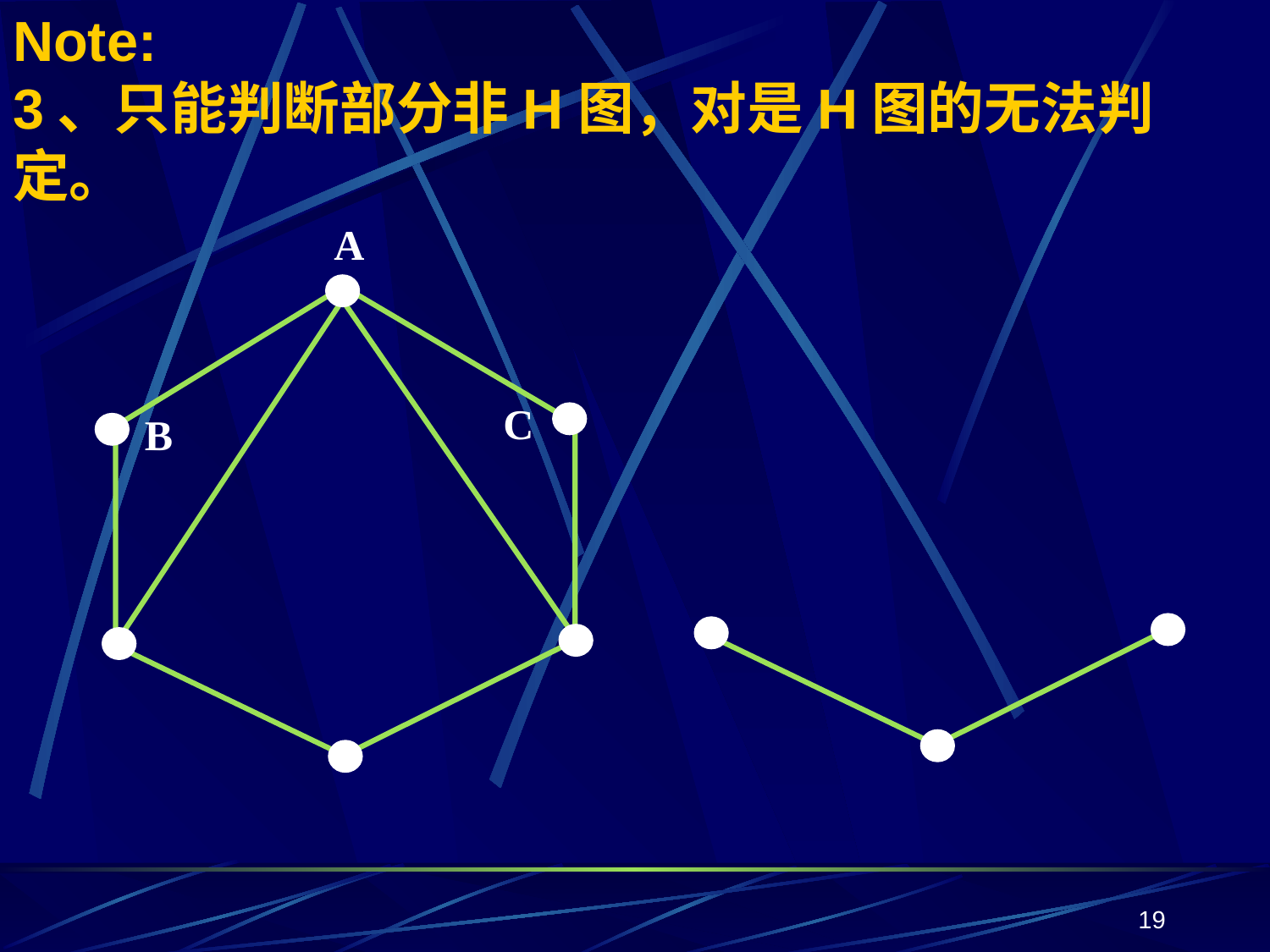

# Note: 3、只能判断部分非H图，对是H图的无法判定。
A

C
B

19